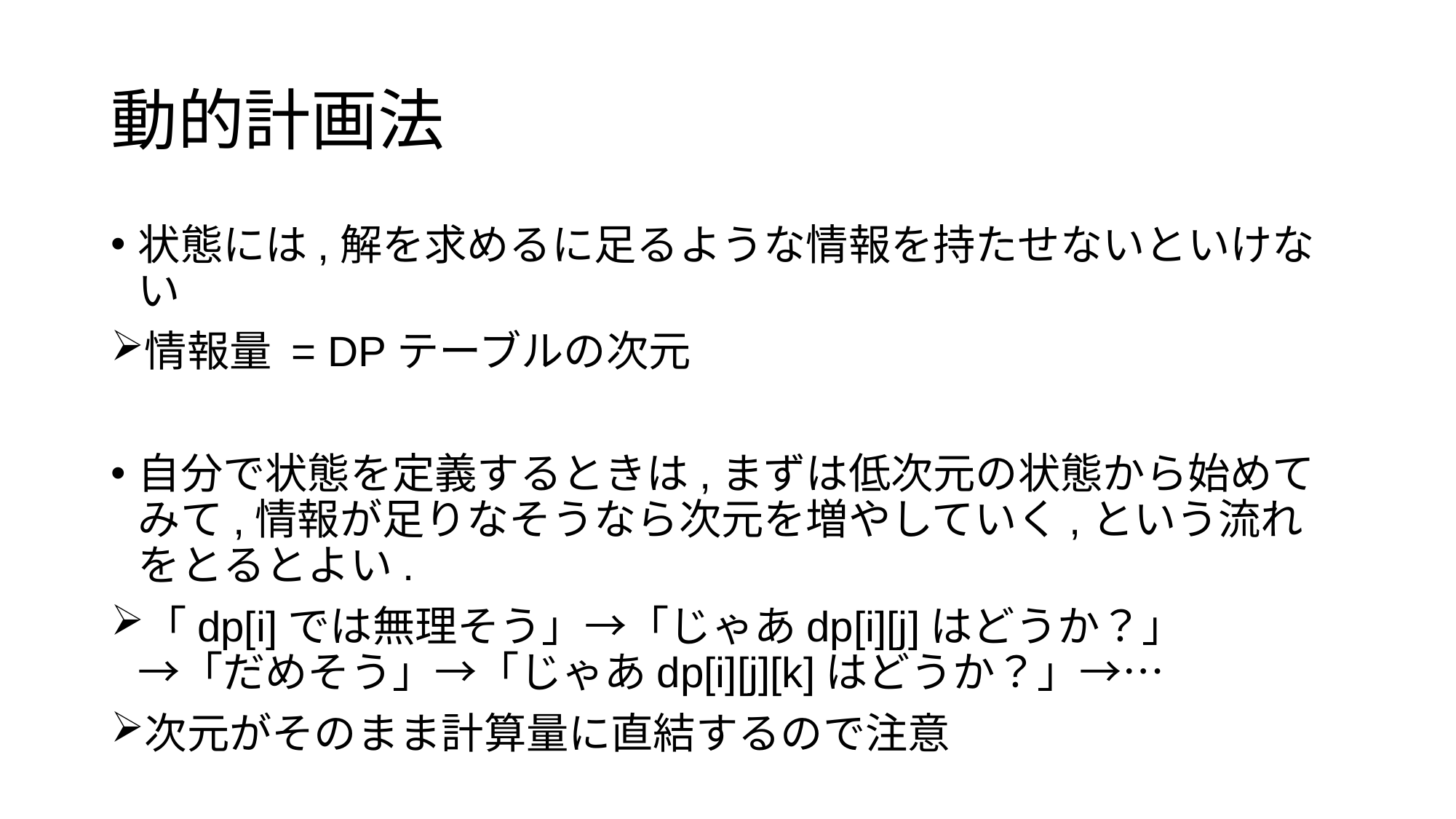

# 動的計画法
状態には,解を求めるに足るような情報を持たせないといけない
情報量 = DPテーブルの次元

自分で状態を定義するときは,まずは低次元の状態から始めてみて,情報が足りなそうなら次元を増やしていく,という流れをとるとよい.
「dp[i]では無理そう」→「じゃあdp[i][j]はどうか？」
→「だめそう」→「じゃあdp[i][j][k]はどうか？」→…
次元がそのまま計算量に直結するので注意